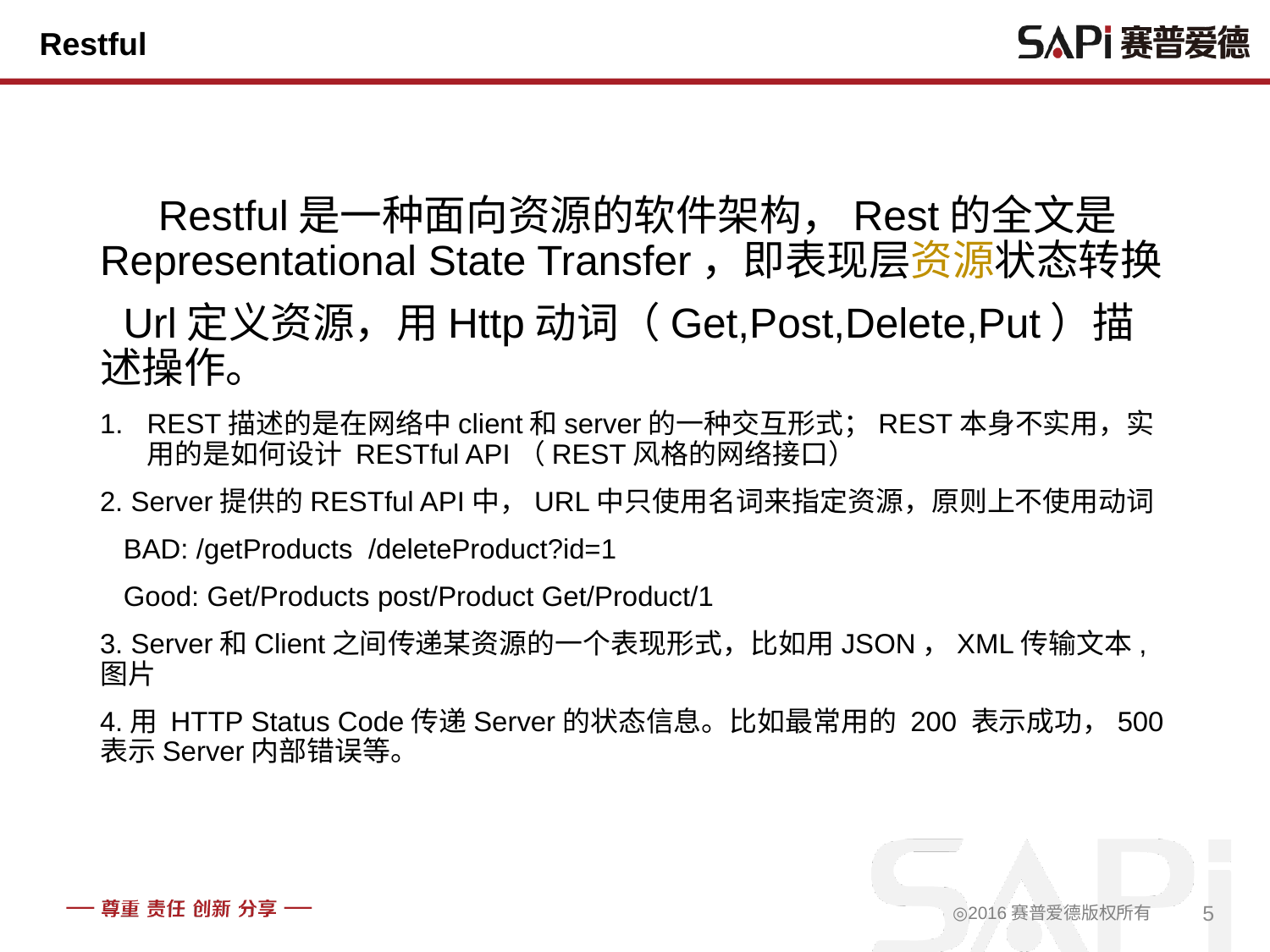

# Restful
     Restful是一种面向资源的软件架构，Rest的全文是Representational State Transfer，即表现层资源状态转换
  Url定义资源，用Http动词（Get,Post,Delete,Put）描述操作。
REST描述的是在网络中client和server的一种交互形式；REST本身不实用，实用的是如何设计 RESTful API（REST风格的网络接口）
2. Server提供的RESTful API中，URL中只使用名词来指定资源，原则上不使用动词
   BAD: /getProducts  /deleteProduct?id=1
   Good: Get/Products post/Product Get/Product/1
3. Server和Client之间传递某资源的一个表现形式，比如用JSON，XML传输文本,图片
4.用 HTTP Status Code传递Server的状态信息。比如最常用的 200 表示成功，500 表示Server内部错误等。
5